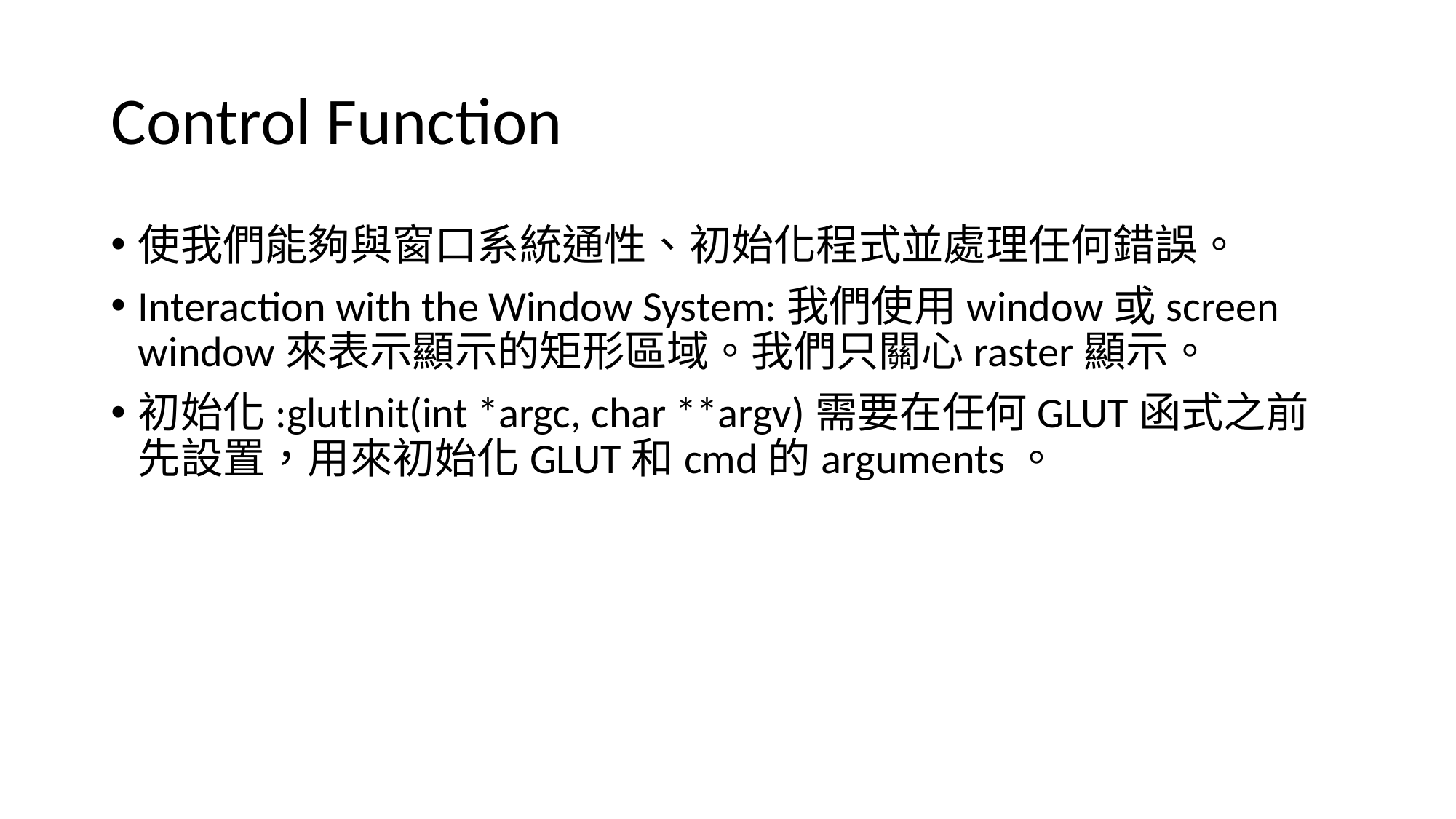

# Control Function
使我們能夠與窗口系統通性、初始化程式並處理任何錯誤。
Interaction with the Window System:我們使用window或screen window來表示顯示的矩形區域。我們只關心raster顯示。
初始化:glutInit(int *argc, char **argv)需要在任何GLUT函式之前先設置，用來初始化GLUT和cmd的arguments。